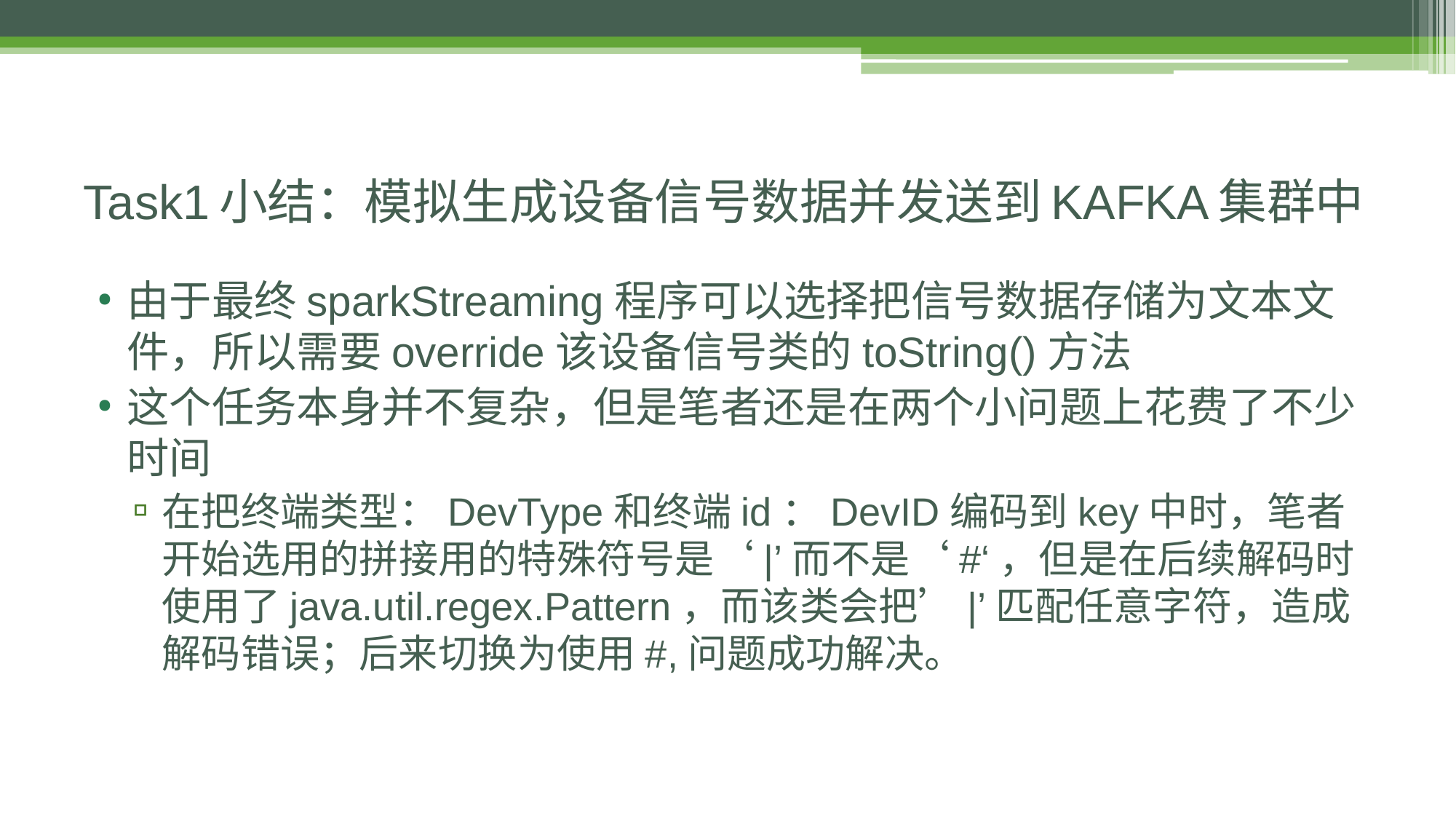

# Task1小结：模拟生成设备信号数据并发送到KAFKA集群中
由于最终sparkStreaming程序可以选择把信号数据存储为文本文件，所以需要override该设备信号类的toString()方法
这个任务本身并不复杂，但是笔者还是在两个小问题上花费了不少时间
在把终端类型：DevType和终端id：DevID编码到key中时，笔者开始选用的拼接用的特殊符号是‘|’而不是‘#‘，但是在后续解码时使用了java.util.regex.Pattern，而该类会把’|’匹配任意字符，造成解码错误；后来切换为使用#,问题成功解决。